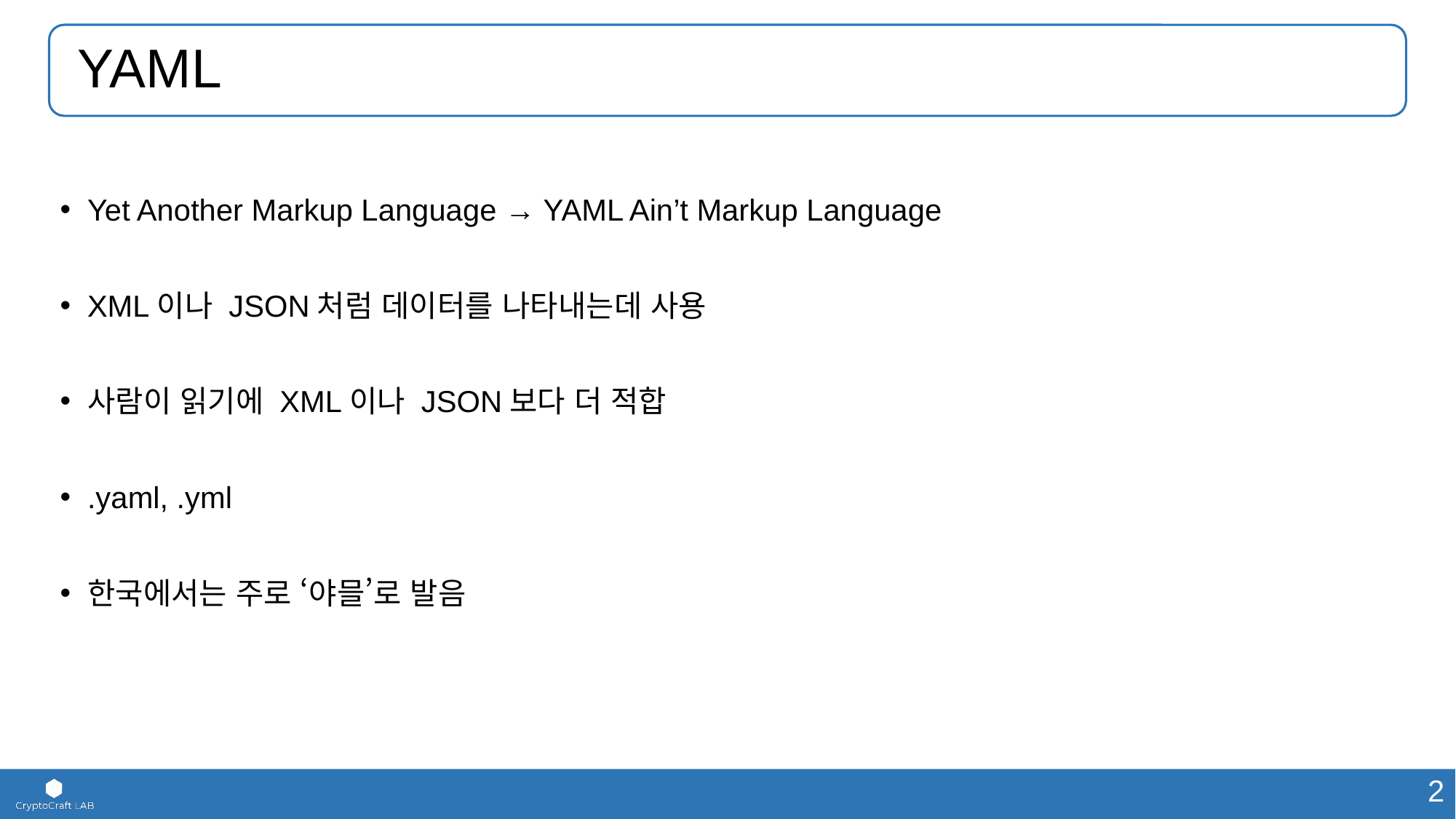

# YAML

Yet Another Markup Language → YAML Ain’t Markup Language

XML이나 JSON처럼 데이터를 나타내는데 사용

사람이 읽기에 XML이나 JSON보다 더 적합

.yaml, .yml

한국에서는 주로 ‘야믈’로 발음